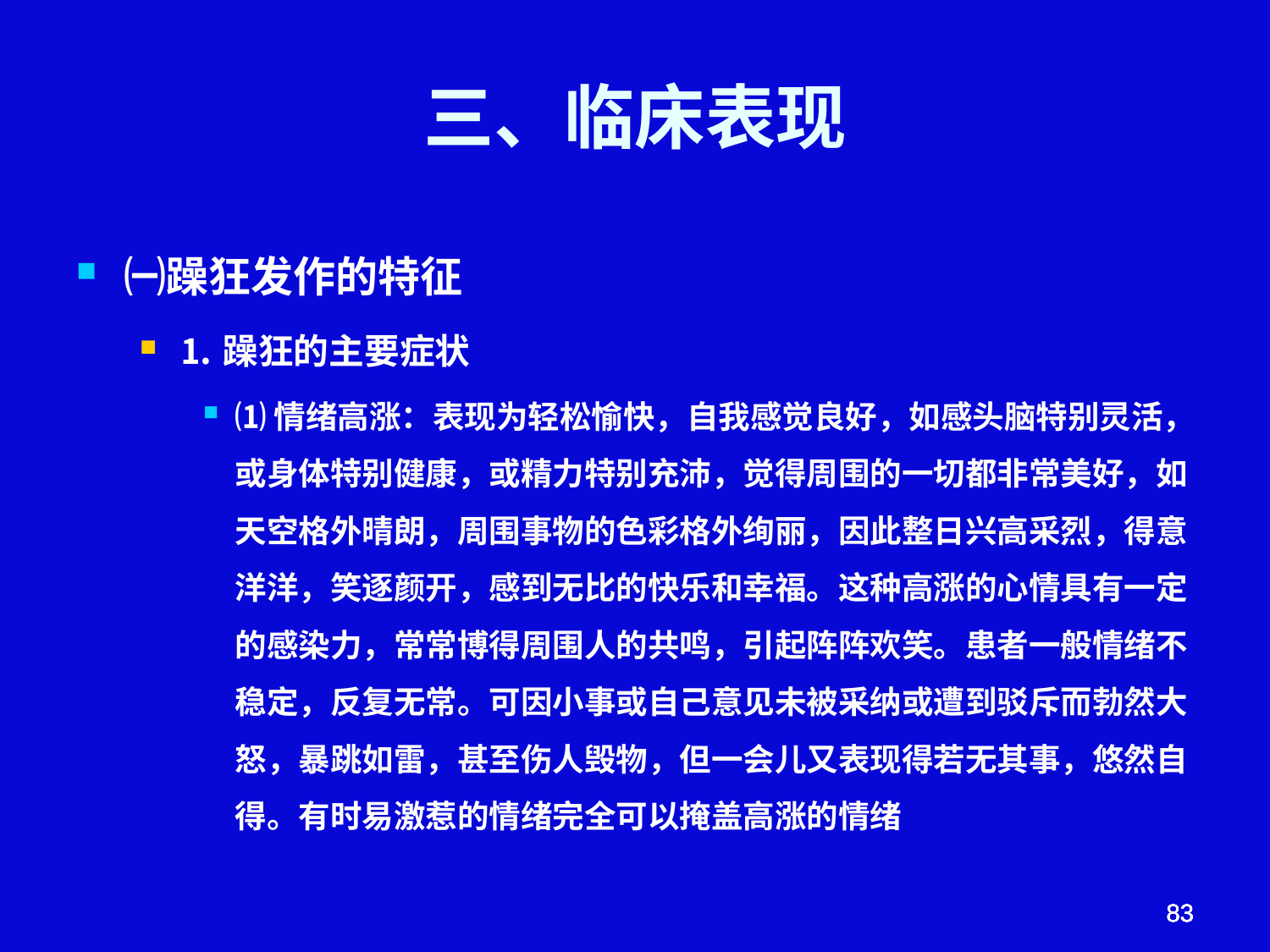

# 三、临床表现
㈠躁狂发作的特征
⒈躁狂的主要症状
⑴情绪高涨：表现为轻松愉快，自我感觉良好，如感头脑特别灵活，或身体特别健康，或精力特别充沛，觉得周围的一切都非常美好，如天空格外晴朗，周围事物的色彩格外绚丽，因此整日兴高采烈，得意洋洋，笑逐颜开，感到无比的快乐和幸福。这种高涨的心情具有一定的感染力，常常博得周围人的共鸣，引起阵阵欢笑。患者一般情绪不稳定，反复无常。可因小事或自己意见未被采纳或遭到驳斥而勃然大怒，暴跳如雷，甚至伤人毁物，但一会儿又表现得若无其事，悠然自得。有时易激惹的情绪完全可以掩盖高涨的情绪
83
83
83
83
83
83